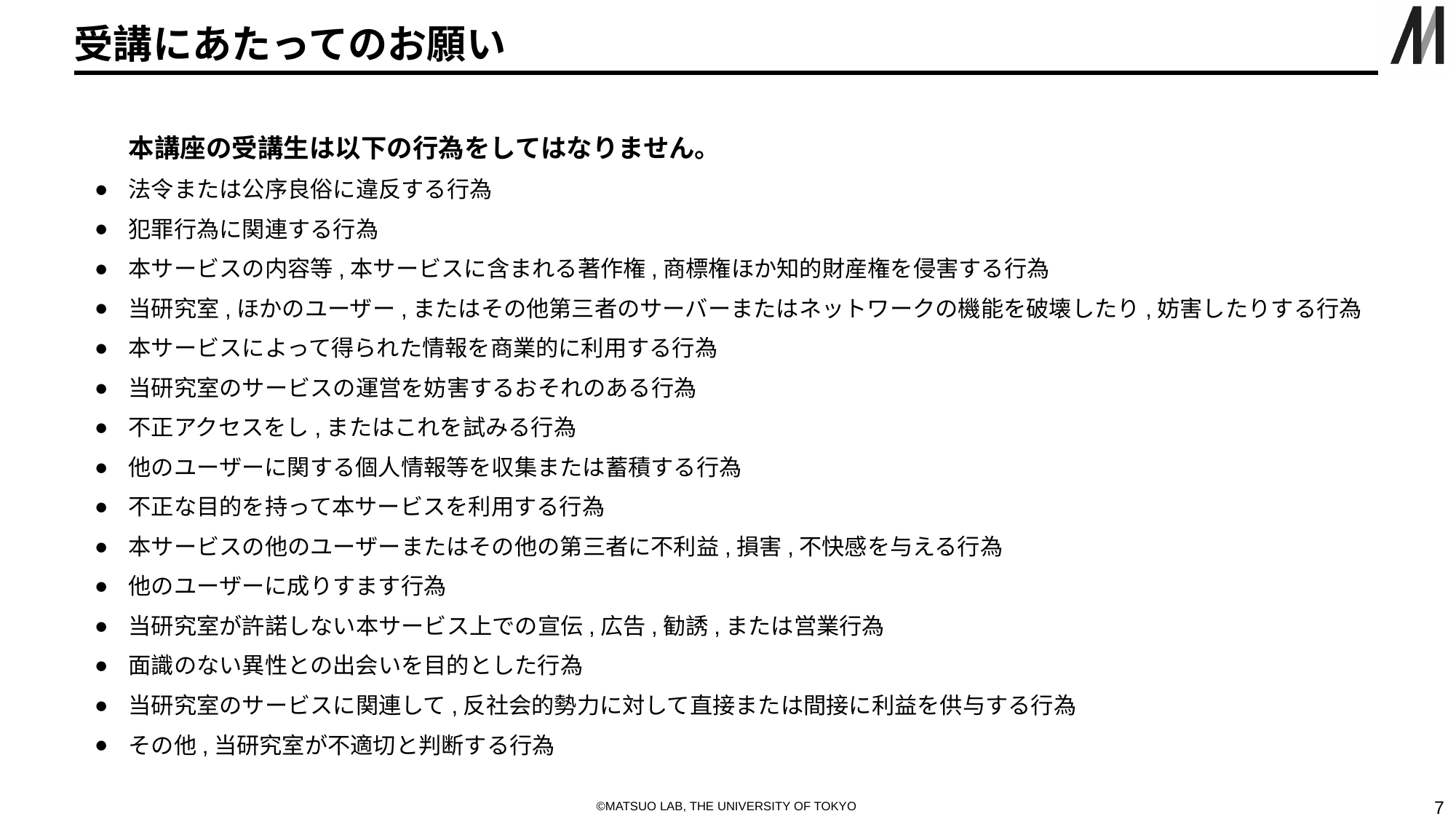

# 受講にあたってのお願い
本講座の受講生は以下の行為をしてはなりません。
法令または公序良俗に違反する行為
犯罪行為に関連する行為
本サービスの内容等,本サービスに含まれる著作権,商標権ほか知的財産権を侵害する行為
当研究室,ほかのユーザー,またはその他第三者のサーバーまたはネットワークの機能を破壊したり,妨害したりする行為
本サービスによって得られた情報を商業的に利用する行為
当研究室のサービスの運営を妨害するおそれのある行為
不正アクセスをし,またはこれを試みる行為
他のユーザーに関する個人情報等を収集または蓄積する行為
不正な目的を持って本サービスを利用する行為
本サービスの他のユーザーまたはその他の第三者に不利益,損害,不快感を与える行為
他のユーザーに成りすます行為
当研究室が許諾しない本サービス上での宣伝,広告,勧誘,または営業行為
面識のない異性との出会いを目的とした行為
当研究室のサービスに関連して,反社会的勢力に対して直接または間接に利益を供与する行為
その他,当研究室が不適切と判断する行為

7